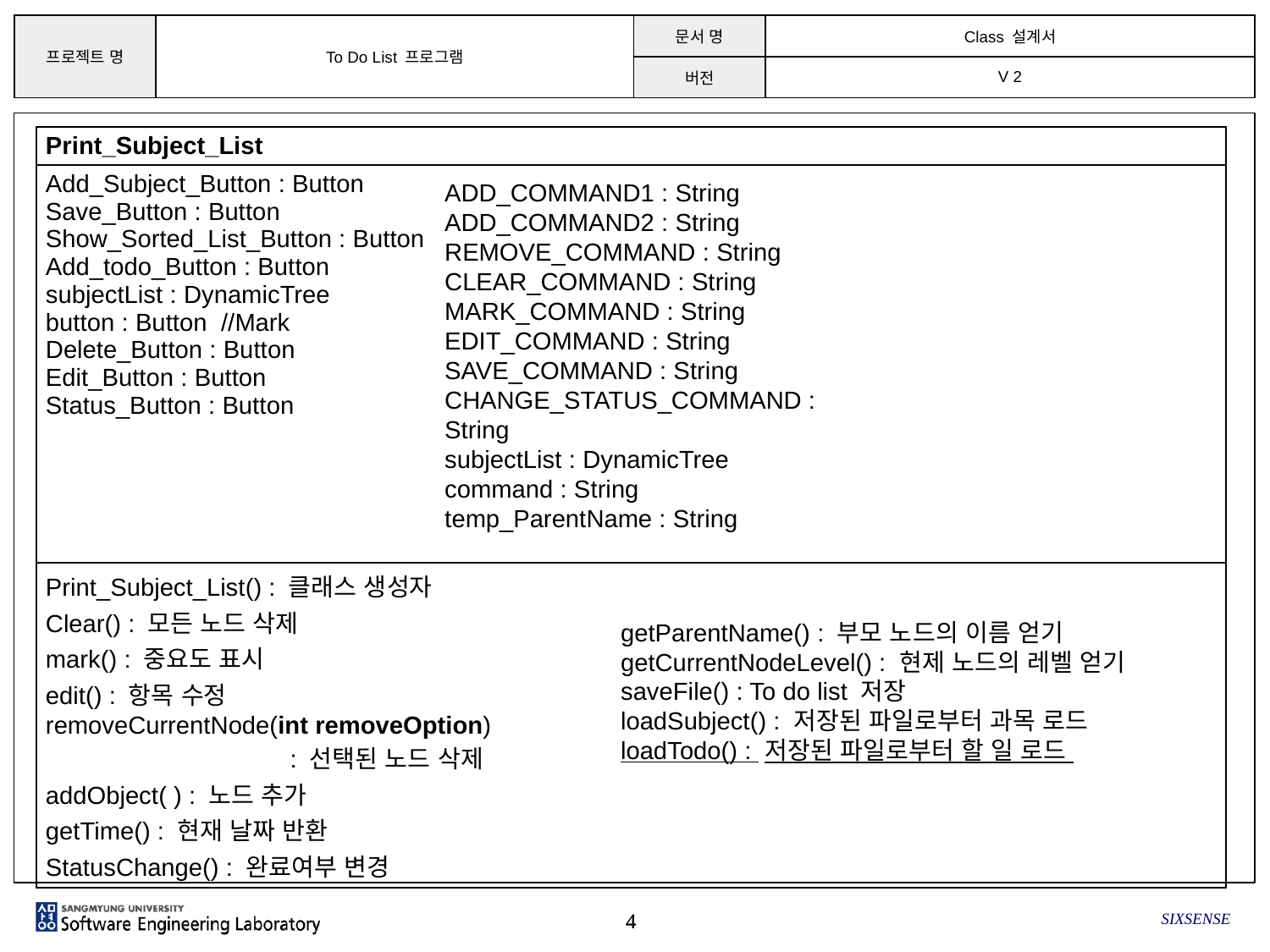

| Print\_Subject\_List |
| --- |
| Add\_Subject\_Button : Button Save\_Button : Button Show\_Sorted\_List\_Button : Button Add\_todo\_Button : Button subjectList : DynamicTree button : Button //Mark Delete\_Button : Button Edit\_Button : Button Status\_Button : Button |
| Print\_Subject\_List() : 클래스 생성자 Clear() : 모든 노드 삭제 mark() : 중요도 표시 edit() : 항목 수정 removeCurrentNode(int removeOption) : 선택된 노드 삭제 addObject( ) : 노드 추가 getTime() : 현재 날짜 반환 StatusChange() : 완료여부 변경 |
ADD_COMMAND1 : String
ADD_COMMAND2 : String
REMOVE_COMMAND : String
CLEAR_COMMAND : String
MARK_COMMAND : String
EDIT_COMMAND : String
SAVE_COMMAND : String
CHANGE_STATUS_COMMAND : String
subjectList : DynamicTree
command : String
temp_ParentName : String

getParentName() : 부모 노드의 이름 얻기
getCurrentNodeLevel() : 현제 노드의 레벨 얻기
saveFile() : To do list 저장
loadSubject() : 저장된 파일로부터 과목 로드
loadTodo() : 저장된 파일로부터 할 일 로드
SIXSENSE